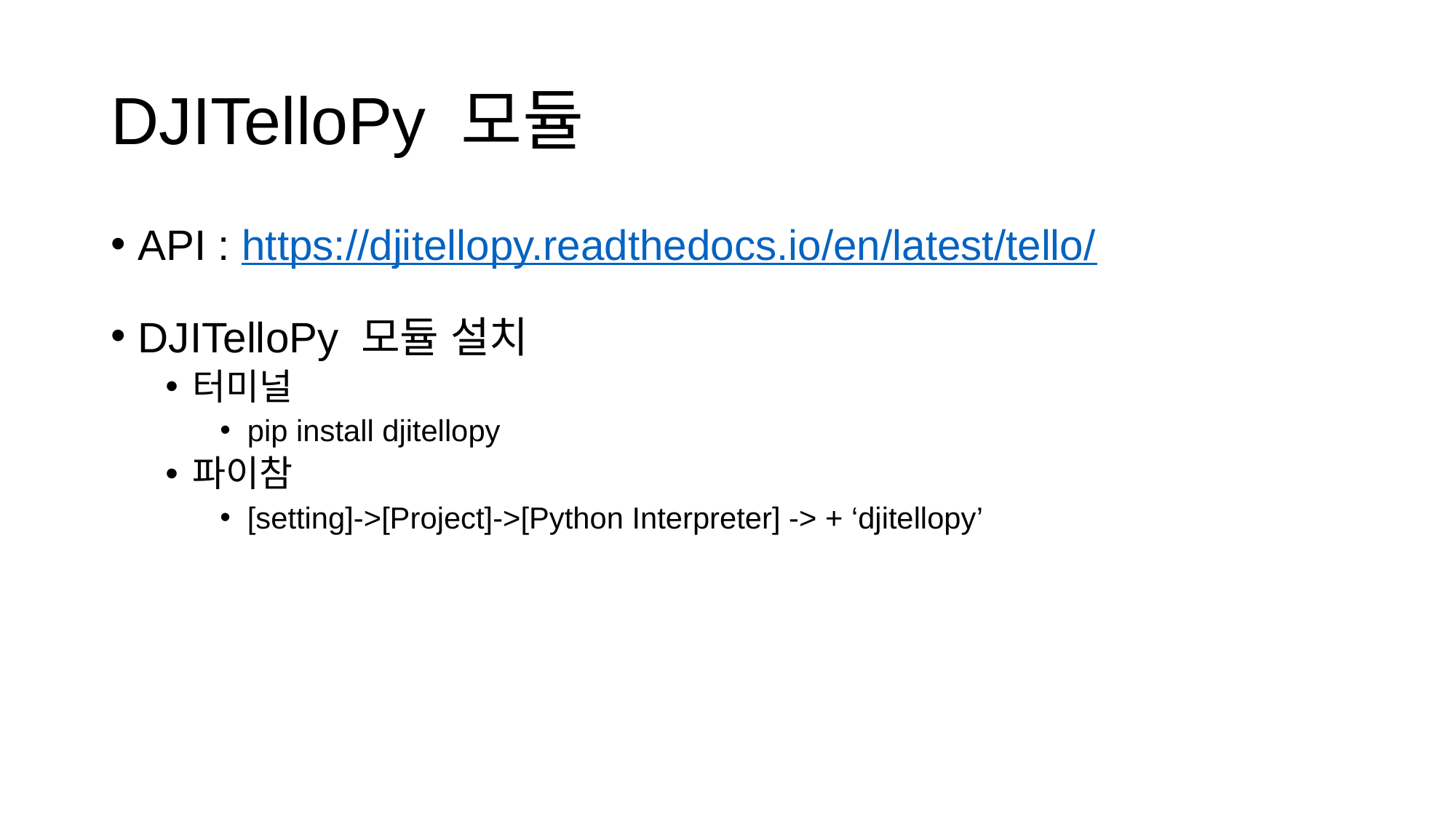

# DJITelloPy 모듈
API : https://djitellopy.readthedocs.io/en/latest/tello/
DJITelloPy 모듈 설치
터미널
pip install djitellopy
파이참
[setting]->[Project]->[Python Interpreter] -> + ‘djitellopy’